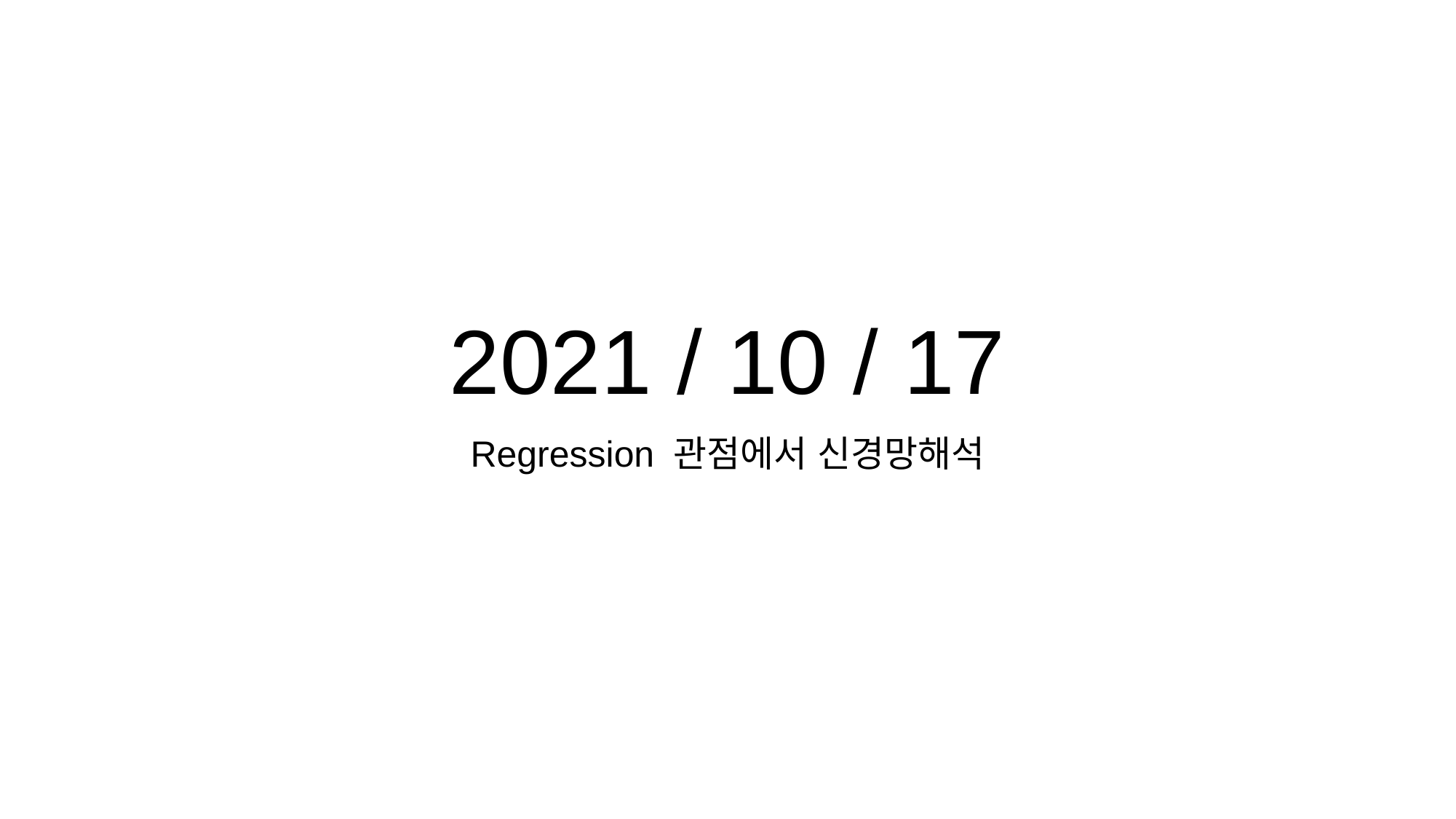

# 2021 / 10 / 17
Regression 관점에서 신경망해석